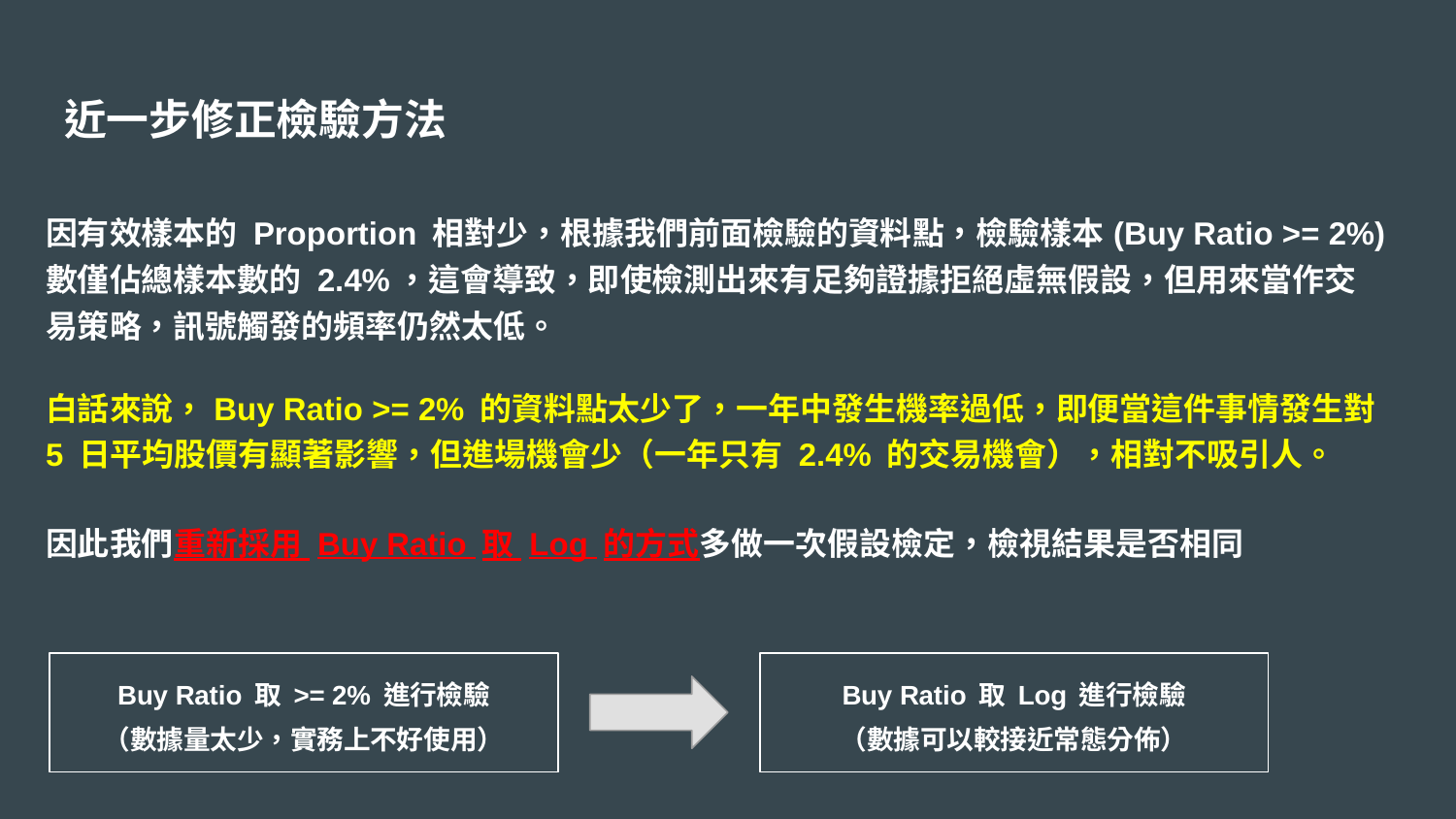

# 近一步修正檢驗方法
因有效樣本的 Proportion 相對少，根據我們前面檢驗的資料點，檢驗樣本(Buy Ratio >= 2%)數僅佔總樣本數的 2.4%，這會導致，即使檢測出來有足夠證據拒絕虛無假設，但用來當作交易策略，訊號觸發的頻率仍然太低。

白話來說，Buy Ratio >= 2% 的資料點太少了，一年中發生機率過低，即便當這件事情發生對 5 日平均股價有顯著影響，但進場機會少（一年只有 2.4% 的交易機會），相對不吸引人。

因此我們重新採用 Buy Ratio 取 Log 的方式多做一次假設檢定，檢視結果是否相同
Buy Ratio 取 >= 2% 進行檢驗
（數據量太少，實務上不好使用）
Buy Ratio 取 Log 進行檢驗
（數據可以較接近常態分佈）